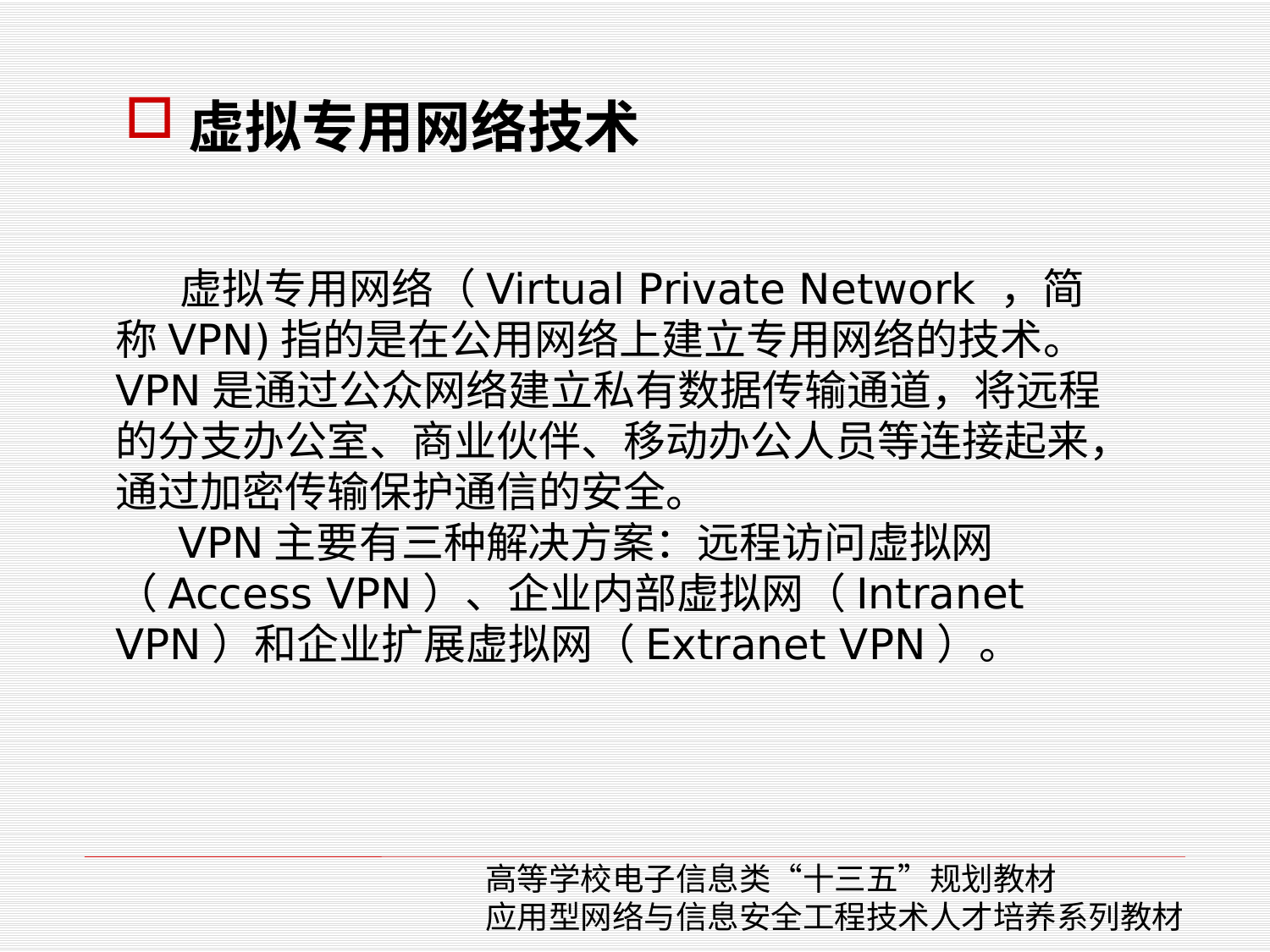

虚拟专用网络技术
  虚拟专用网络（Virtual Private Network ，简称VPN)指的是在公用网络上建立专用网络的技术。VPN是通过公众网络建立私有数据传输通道，将远程的分支办公室、商业伙伴、移动办公人员等连接起来，通过加密传输保护通信的安全。
  VPN主要有三种解决方案：远程访问虚拟网（Access VPN）、企业内部虚拟网（Intranet VPN）和企业扩展虚拟网（Extranet VPN）。
高等学校电子信息类“十三五”规划教材
应用型网络与信息安全工程技术人才培养系列教材